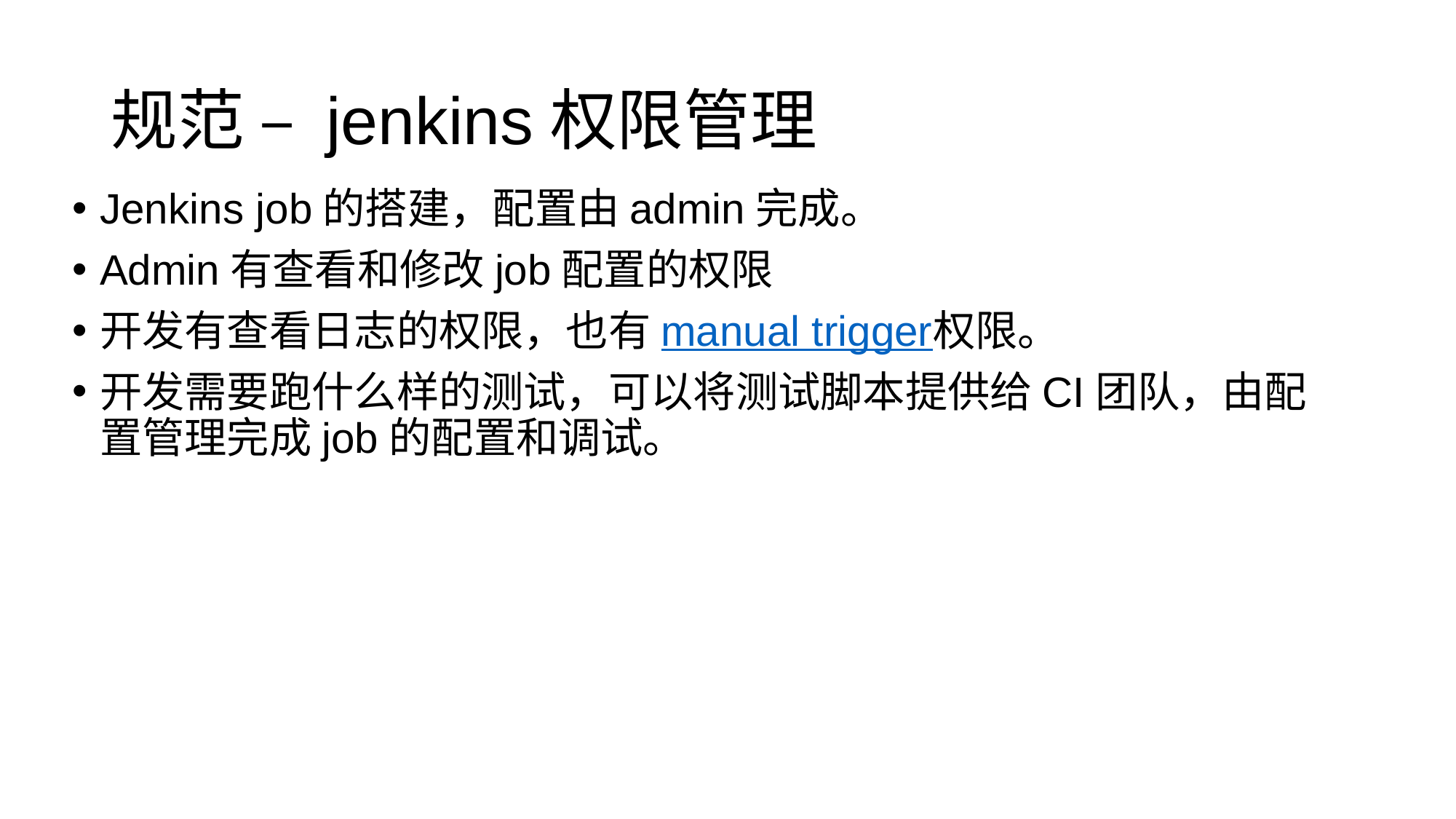

# 规范 – jenkins权限管理
Jenkins job的搭建，配置由admin完成。
Admin有查看和修改job配置的权限
开发有查看日志的权限，也有manual trigger权限。
开发需要跑什么样的测试，可以将测试脚本提供给CI团队，由配置管理完成job的配置和调试。